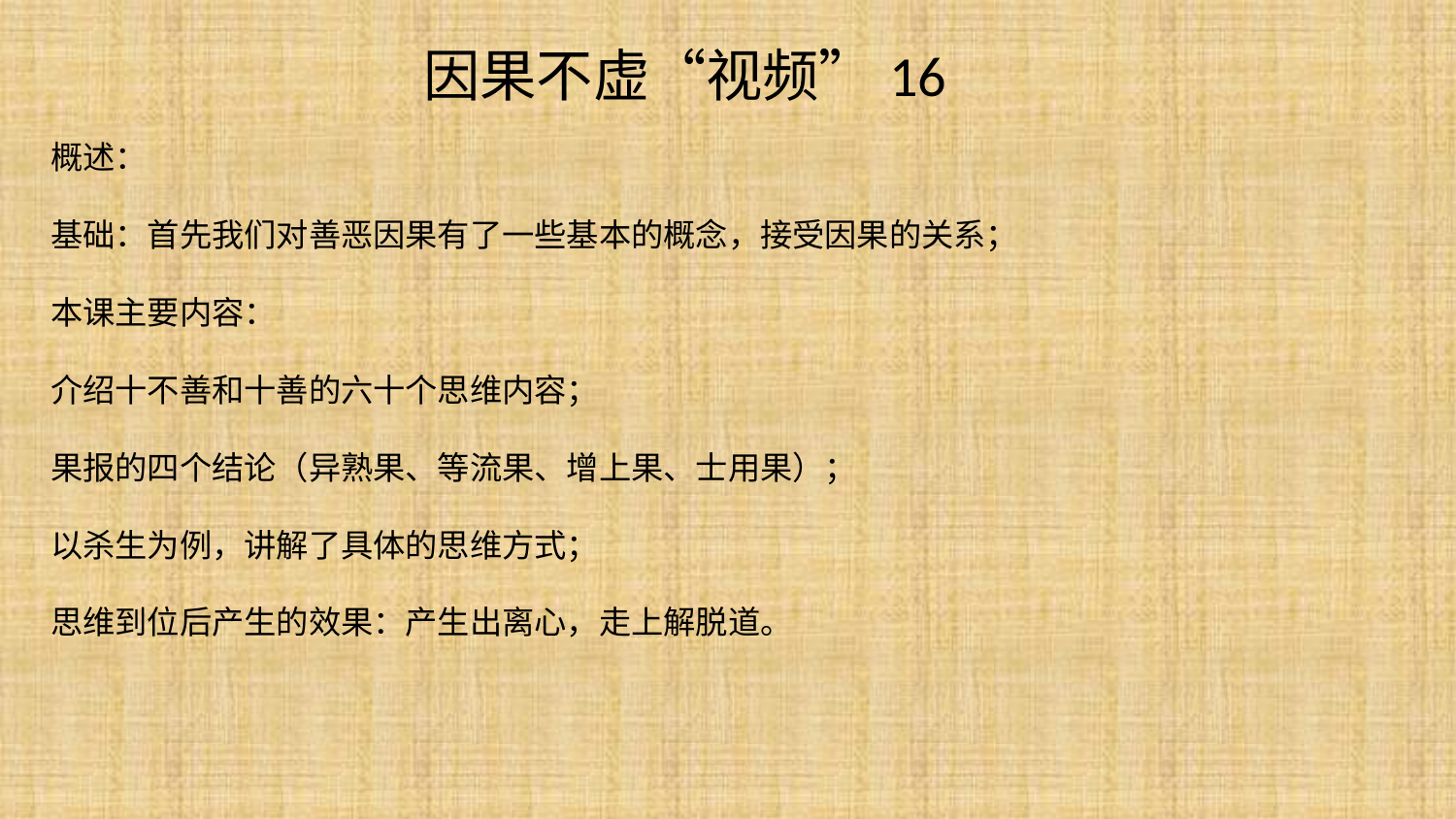

因果不虚“视频”16
概述：

基础：首先我们对善恶因果有了一些基本的概念，接受因果的关系；

本课主要内容：

介绍十不善和十善的六十个思维内容；

果报的四个结论（异熟果、等流果、增上果、士用果）；

以杀生为例，讲解了具体的思维方式；

思维到位后产生的效果：产生出离心，走上解脱道。